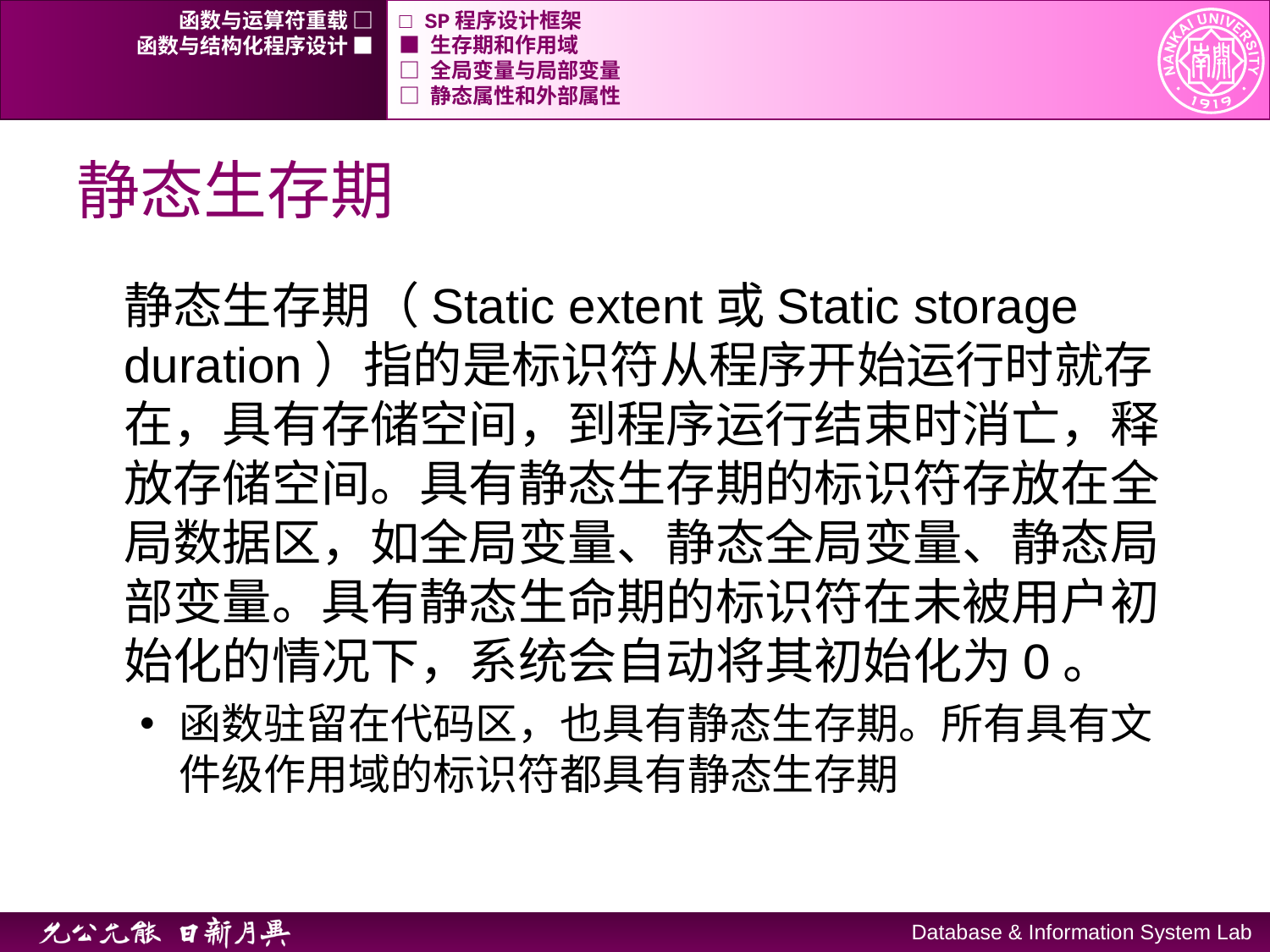

函数与运算符重载 □
□ SP程序设计框架
函数与结构化程序设计 ■
■ 生存期和作用域

□ 全局变量与局部变量

□ 静态属性和外部属性
# 静态生存期
静态生存期（Static extent或Static storage duration）指的是标识符从程序开始运行时就存在，具有存储空间，到程序运行结束时消亡，释放存储空间。具有静态生存期的标识符存放在全局数据区，如全局变量、静态全局变量、静态局部变量。具有静态生命期的标识符在未被用户初始化的情况下，系统会自动将其初始化为0。
函数驻留在代码区，也具有静态生存期。所有具有文件级作用域的标识符都具有静态生存期